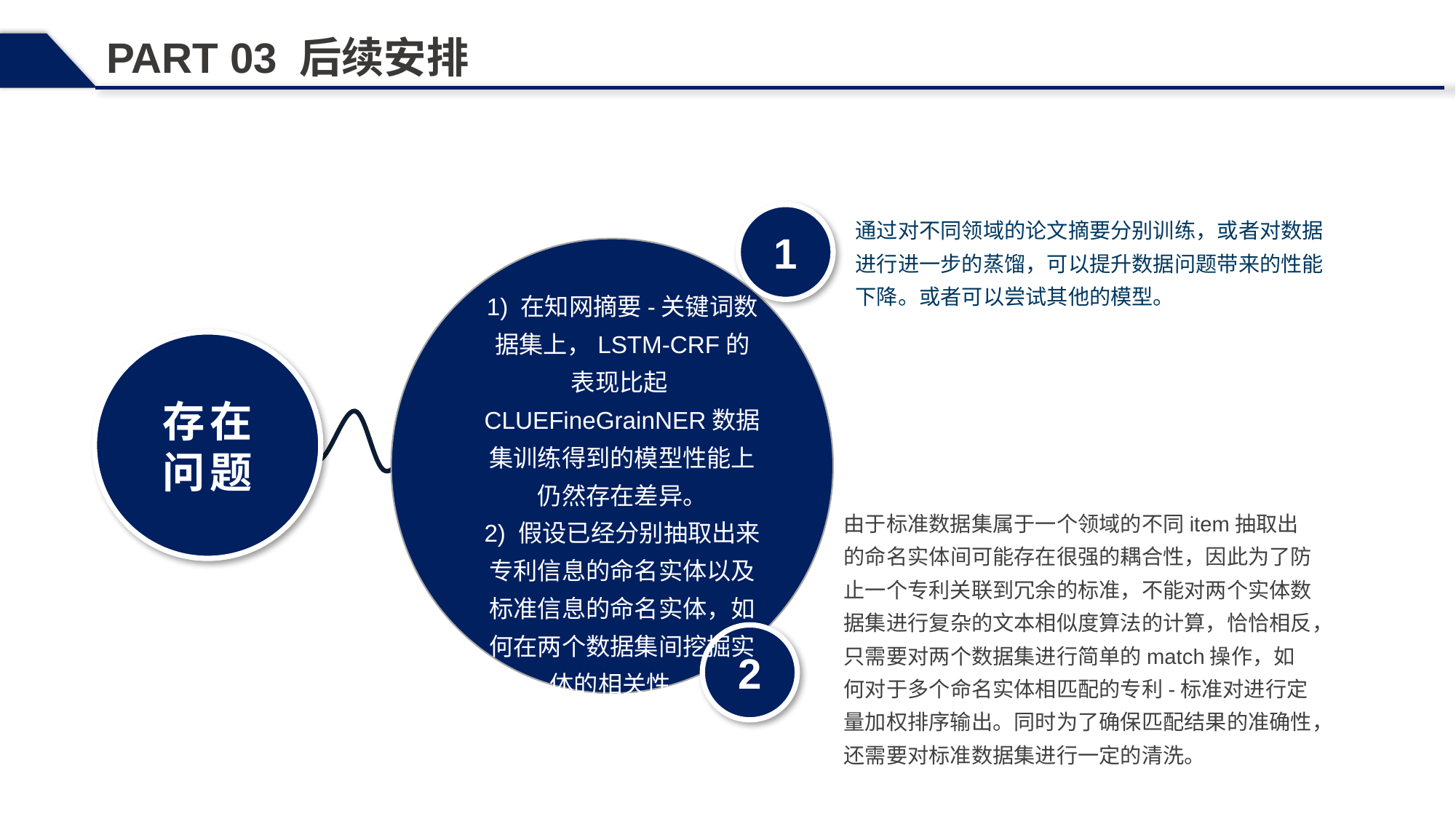

PART 03 后续安排

通过对不同领域的论文摘要分别训练，或者对数据进行进一步的蒸馏，可以提升数据问题带来的性能下降。或者可以尝试其他的模型。
1

1) 在知网摘要-关键词数据集上，LSTM-CRF的表现比起CLUEFineGrainNER数据集训练得到的模型性能上仍然存在差异。
2) 假设已经分别抽取出来专利信息的命名实体以及标准信息的命名实体，如何在两个数据集间挖掘实体的相关性。

存在
问题

由于标准数据集属于一个领域的不同item抽取出的命名实体间可能存在很强的耦合性，因此为了防止一个专利关联到冗余的标准，不能对两个实体数据集进行复杂的文本相似度算法的计算，恰恰相反，只需要对两个数据集进行简单的match操作，如何对于多个命名实体相匹配的专利-标准对进行定量加权排序输出。同时为了确保匹配结果的准确性，还需要对标准数据集进行一定的清洗。
2